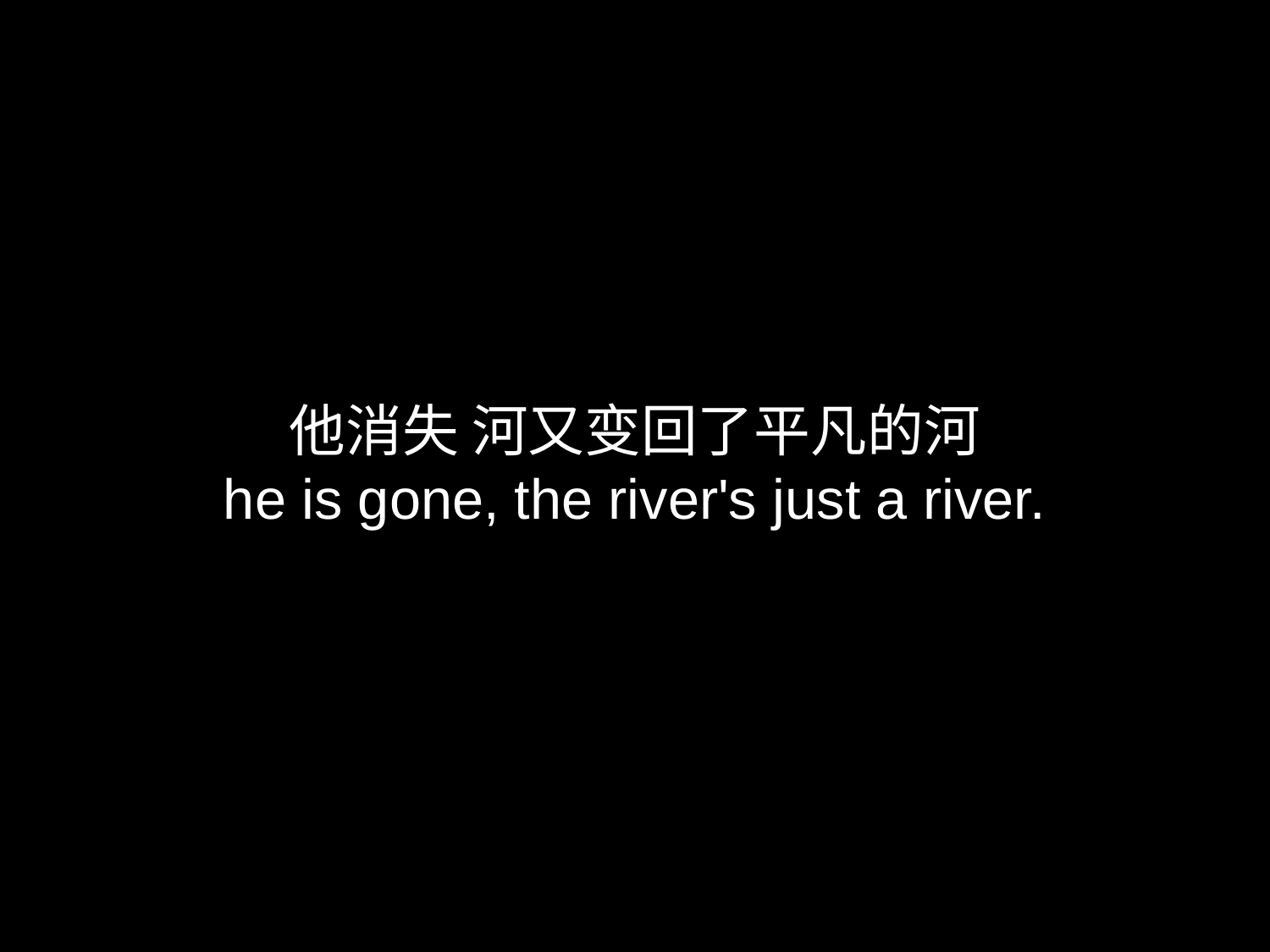

他消失 河又变回了平凡的河
he is gone, the river's just a river.